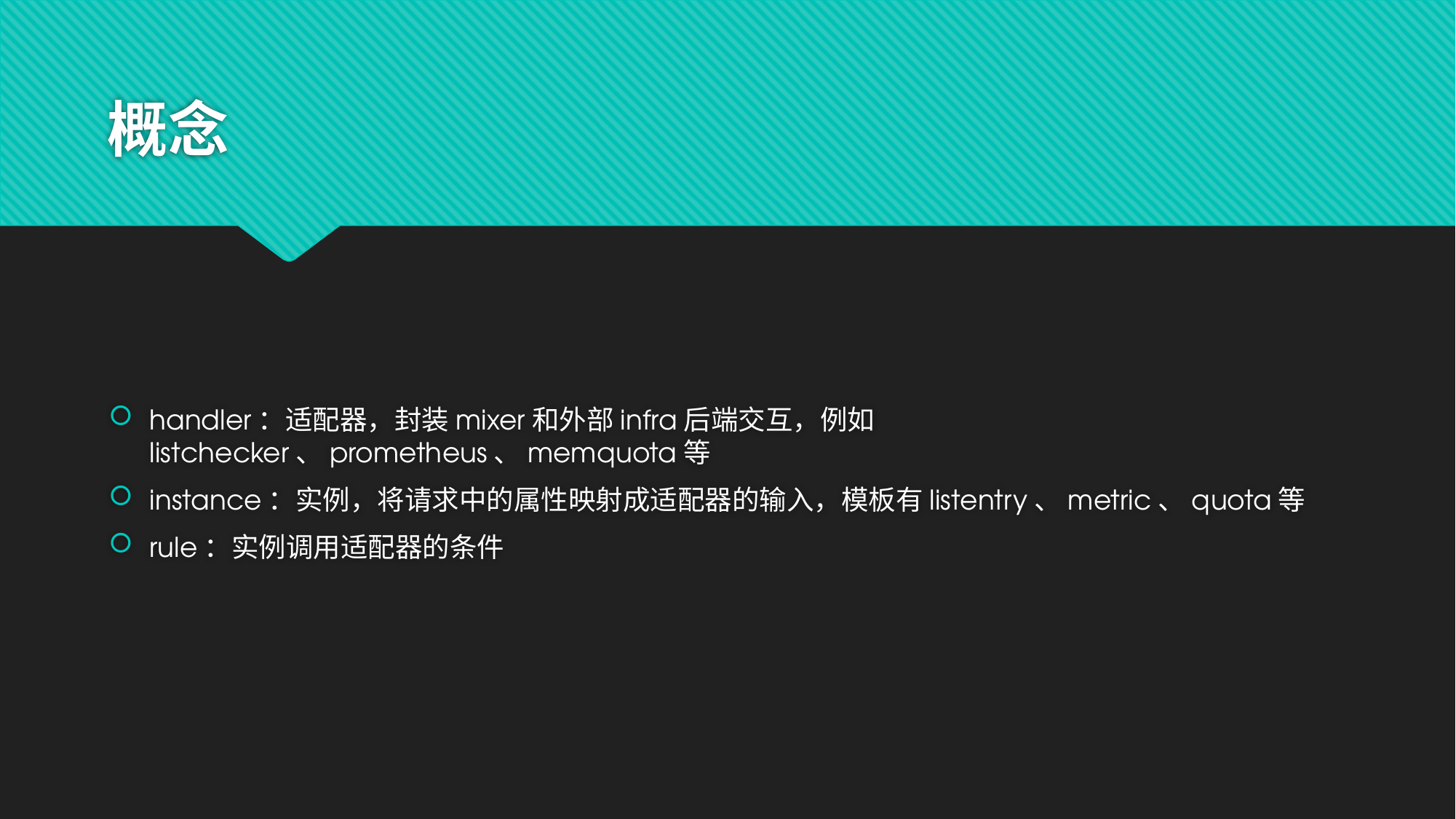

# 概念
handler：适配器，封装mixer和外部infra后端交互，例如listchecker、prometheus、memquota等
instance：实例，将请求中的属性映射成适配器的输入，模板有listentry、metric、quota等
rule：实例调用适配器的条件